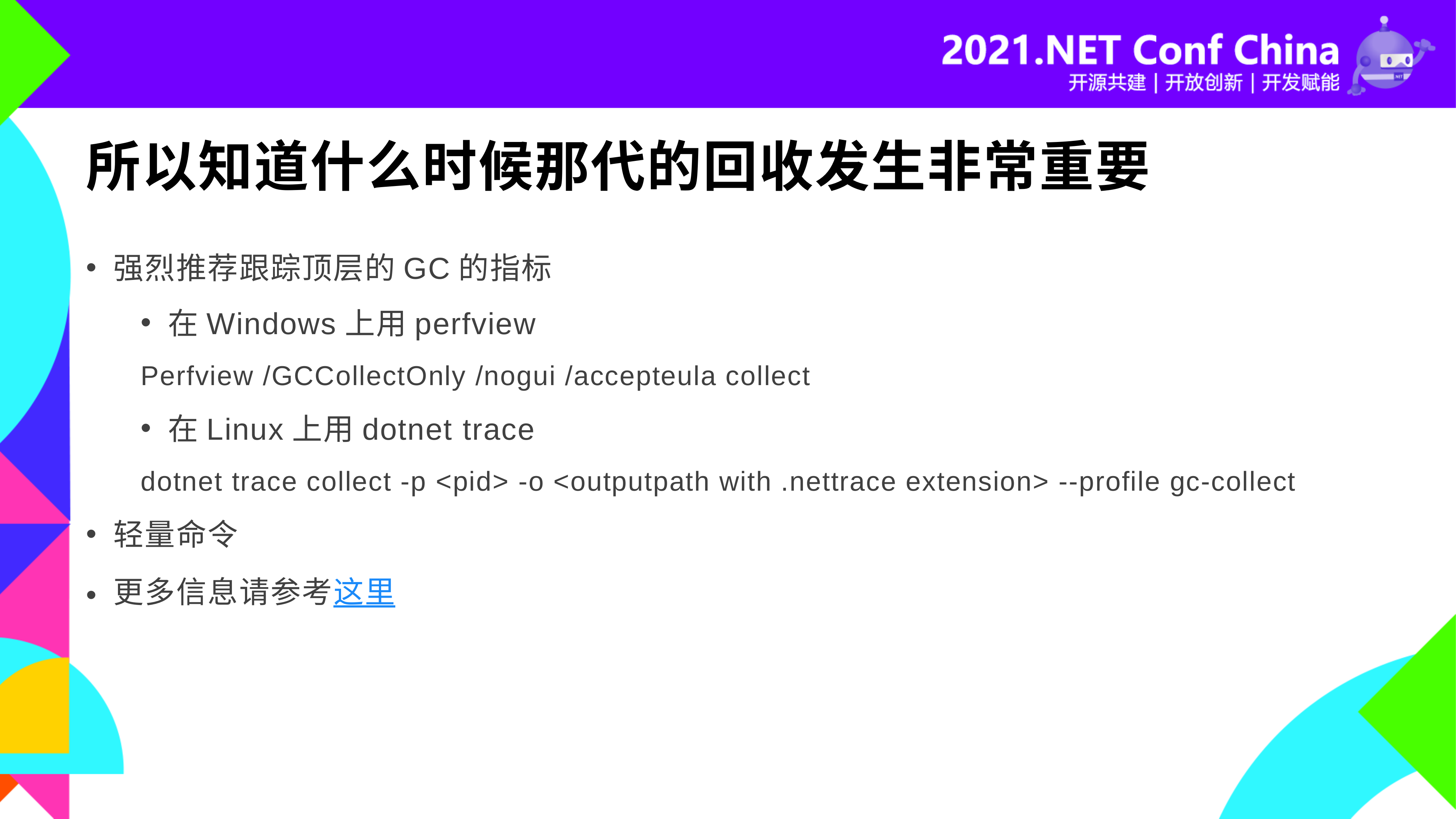

# 所以知道什么时候那代的回收发生非常重要
强烈推荐跟踪顶层的GC的指标
在Windows上用perfview
Perfview /GCCollectOnly /nogui /accepteula collect
在Linux上用dotnet trace
dotnet trace collect -p <pid> -o <outputpath with .nettrace extension> --profile gc-collect
轻量命令
更多信息请参考这里